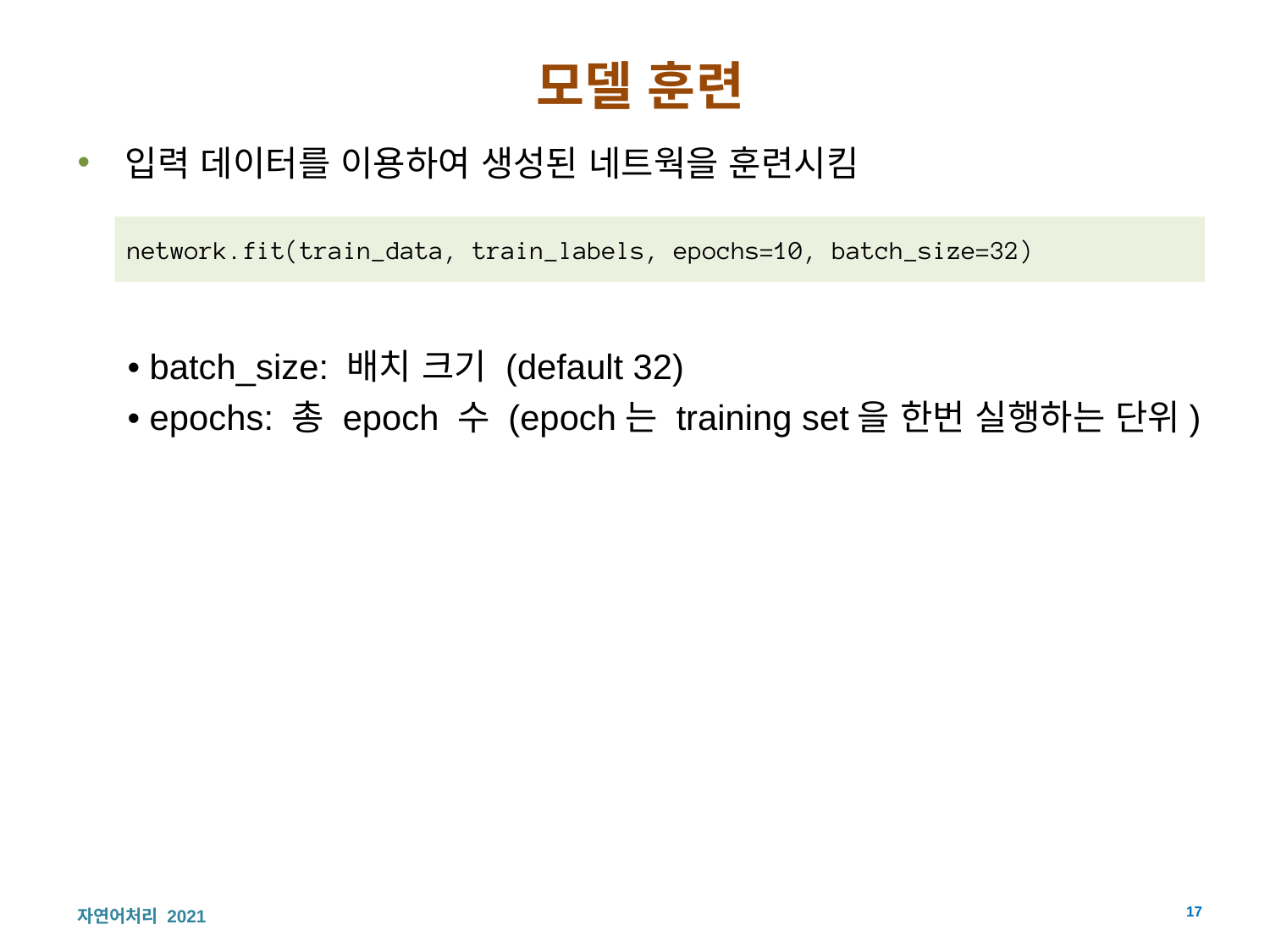

# 모델 훈련
입력 데이터를 이용하여 생성된 네트웍을 훈련시킴

• batch_size: 배치 크기 (default 32)
• epochs: 총 epoch 수 (epoch는 training set을 한번 실행하는 단위)

network.fit(train_data, train_labels, epochs=10, batch_size=32)